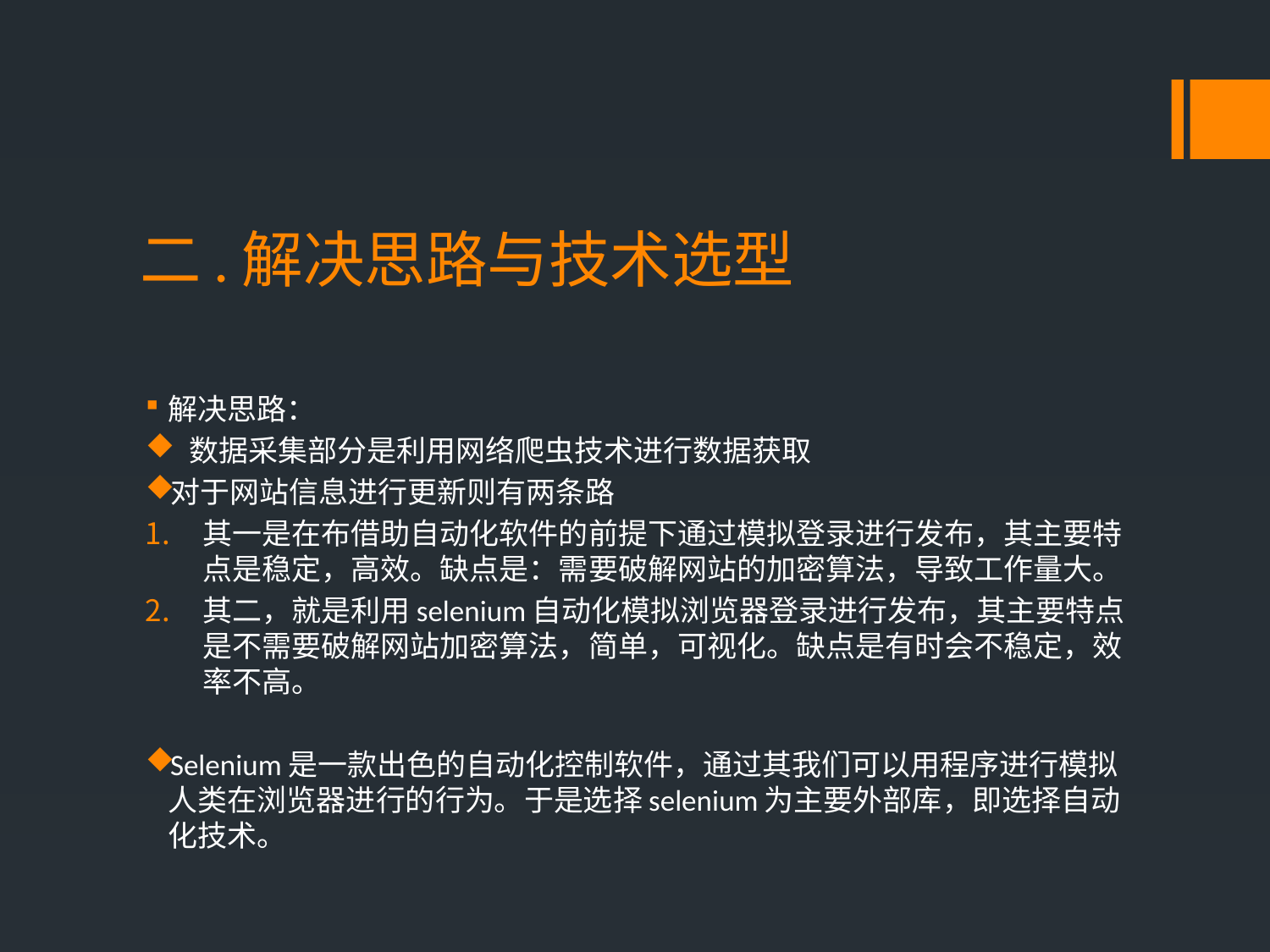

# 二.解决思路与技术选型
解决思路：
  数据采集部分是利用网络爬虫技术进行数据获取
对于网站信息进行更新则有两条路
其一是在布借助自动化软件的前提下通过模拟登录进行发布，其主要特点是稳定，高效。缺点是：需要破解网站的加密算法，导致工作量大。
其二，就是利用selenium自动化模拟浏览器登录进行发布，其主要特点是不需要破解网站加密算法，简单，可视化。缺点是有时会不稳定，效率不高。

Selenium是一款出色的自动化控制软件，通过其我们可以用程序进行模拟人类在浏览器进行的行为。于是选择selenium为主要外部库，即选择自动化技术。